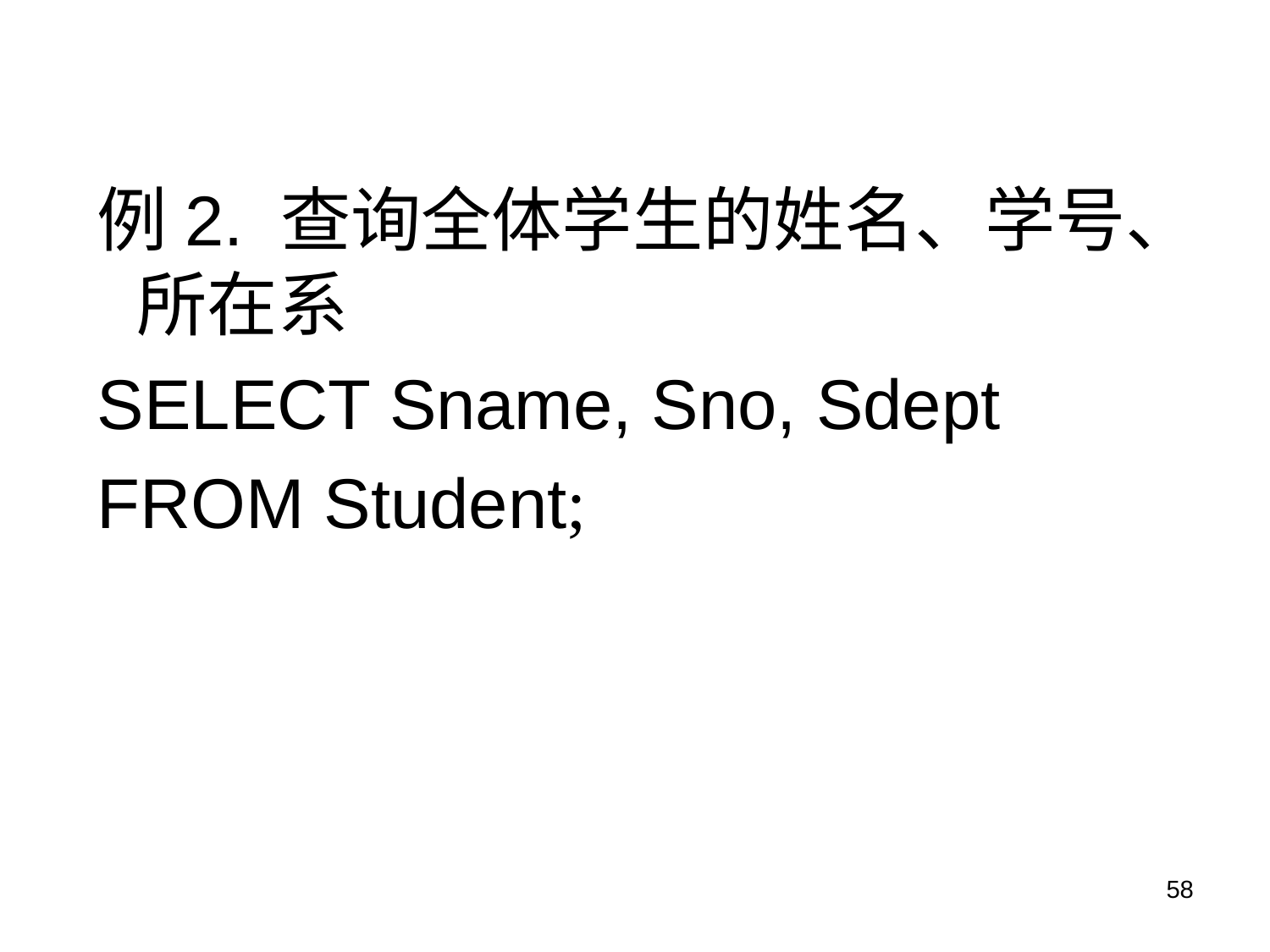

例2. 查询全体学生的姓名、学号、所在系
SELECT Sname, Sno, Sdept
FROM Student;

58